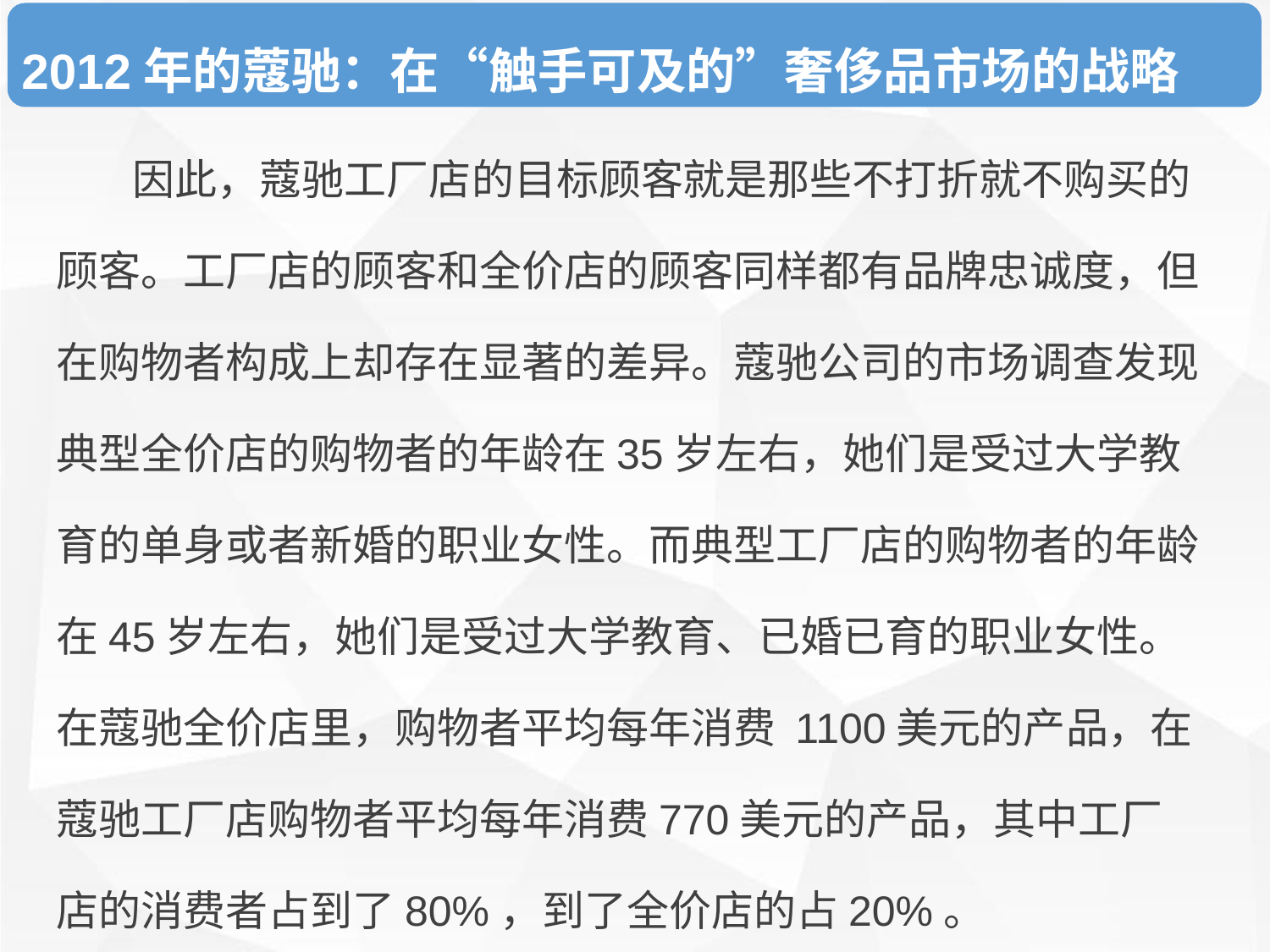

2012年的蔻驰：在“触手可及的”奢侈品市场的战略
       因此，蔻驰工厂店的目标顾客就是那些不打折就不购买的顾客。工厂店的顾客和全价店的顾客同样都有品牌忠诚度，但在购物者构成上却存在显著的差异。蔻驰公司的市场调查发现典型全价店的购物者的年龄在35岁左右，她们是受过大学教育的单身或者新婚的职业女性。而典型工厂店的购物者的年龄在45岁左右，她们是受过大学教育、已婚已育的职业女性。在蔻驰全价店里，购物者平均每年消费 1100美元的产品，在蔻驰工厂店购物者平均每年消费770美元的产品，其中工厂店的消费者占到了80%，到了全价店的占20%。